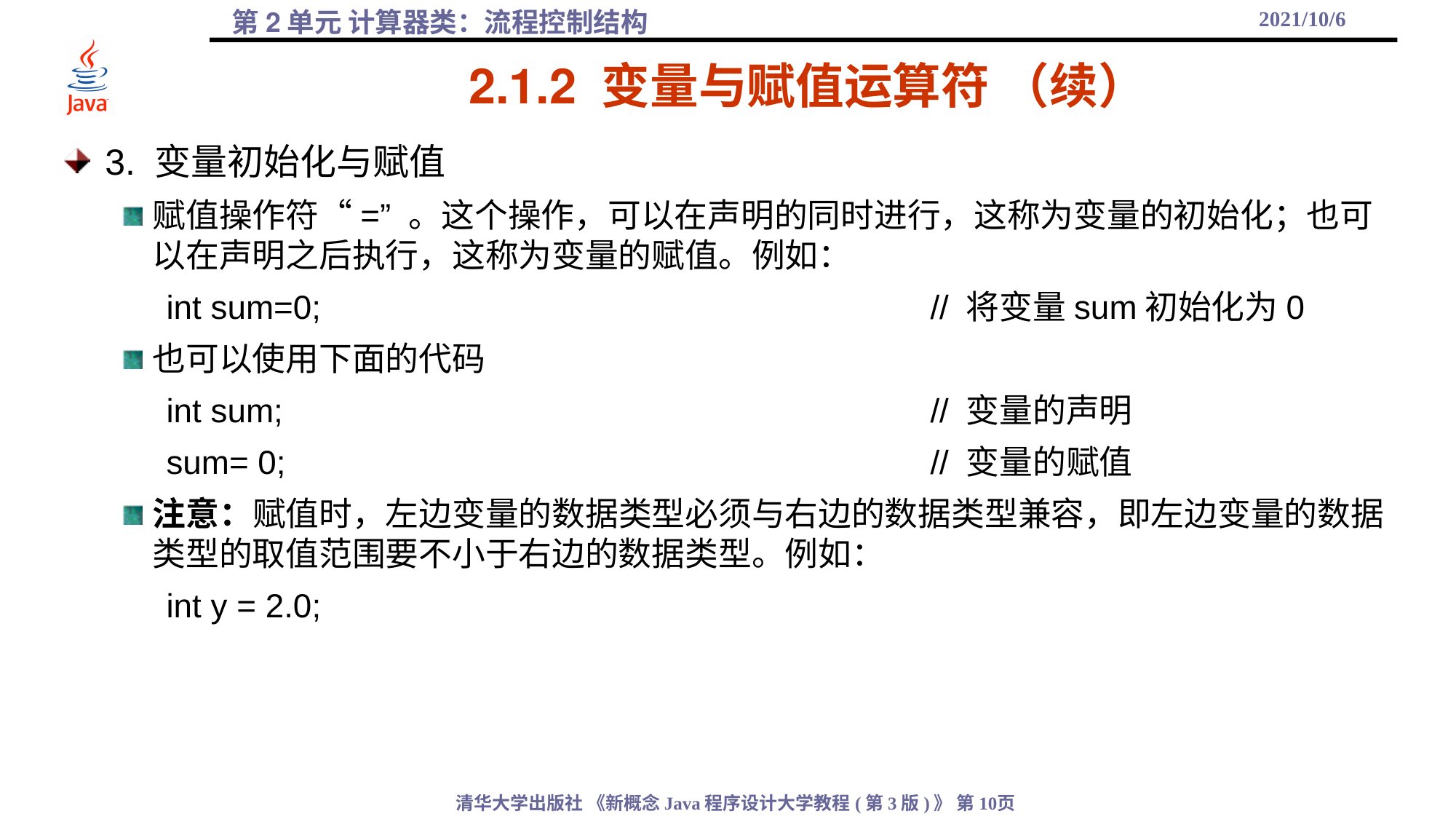

2021/10/6
# 2.1.2 变量与赋值运算符 （续）
3. 变量初始化与赋值
赋值操作符“=” 。这个操作，可以在声明的同时进行，这称为变量的初始化；也可以在声明之后执行，这称为变量的赋值。例如：
int sum=0;						// 将变量sum初始化为0
也可以使用下面的代码
int sum;						// 变量的声明
sum= 0;						// 变量的赋值
注意：赋值时，左边变量的数据类型必须与右边的数据类型兼容，即左边变量的数据类型的取值范围要不小于右边的数据类型。例如：
int y = 2.0;